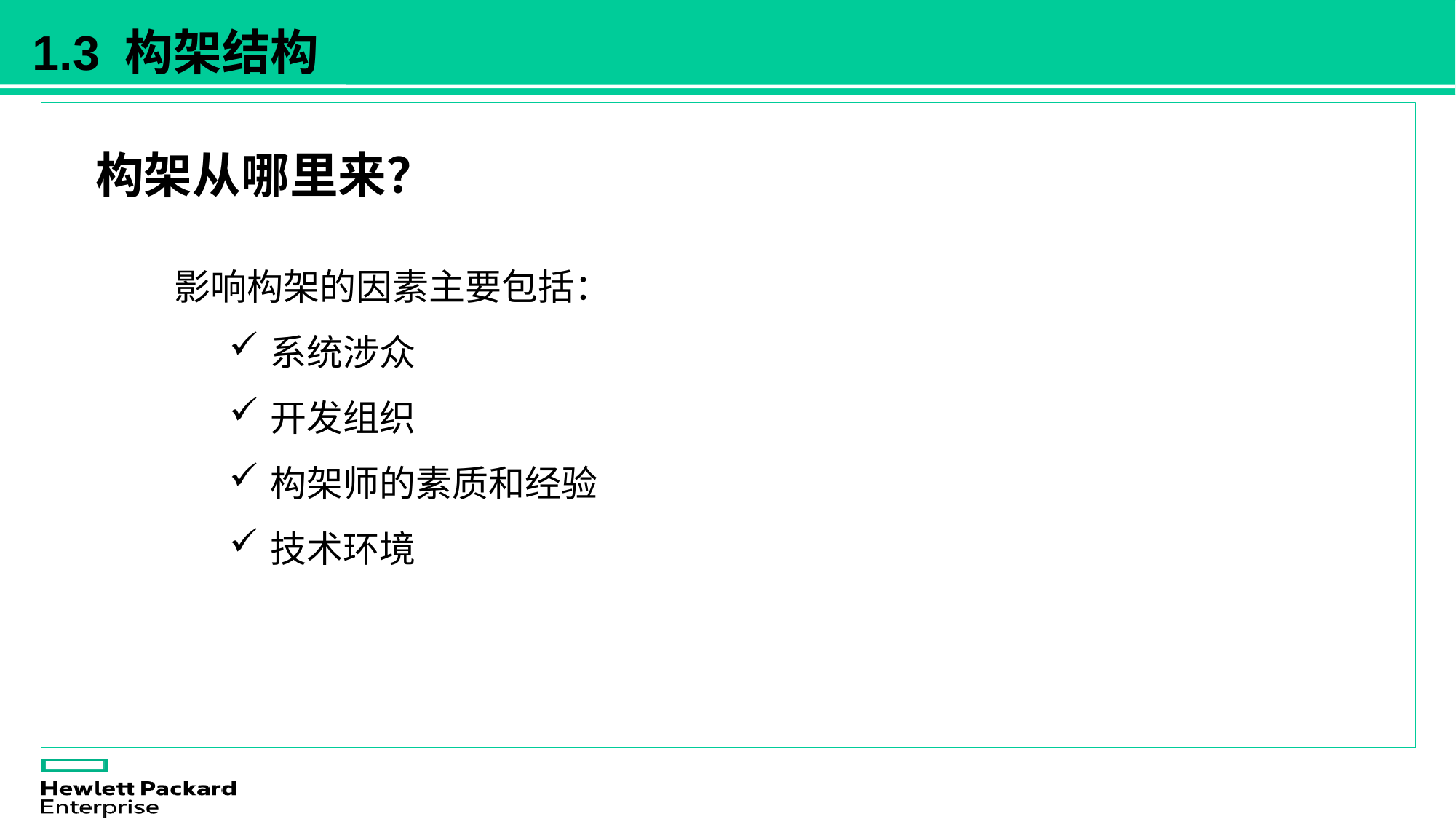

1.3 构架结构

构架从哪里来？
影响构架的因素主要包括：
系统涉众
开发组织
构架师的素质和经验
技术环境